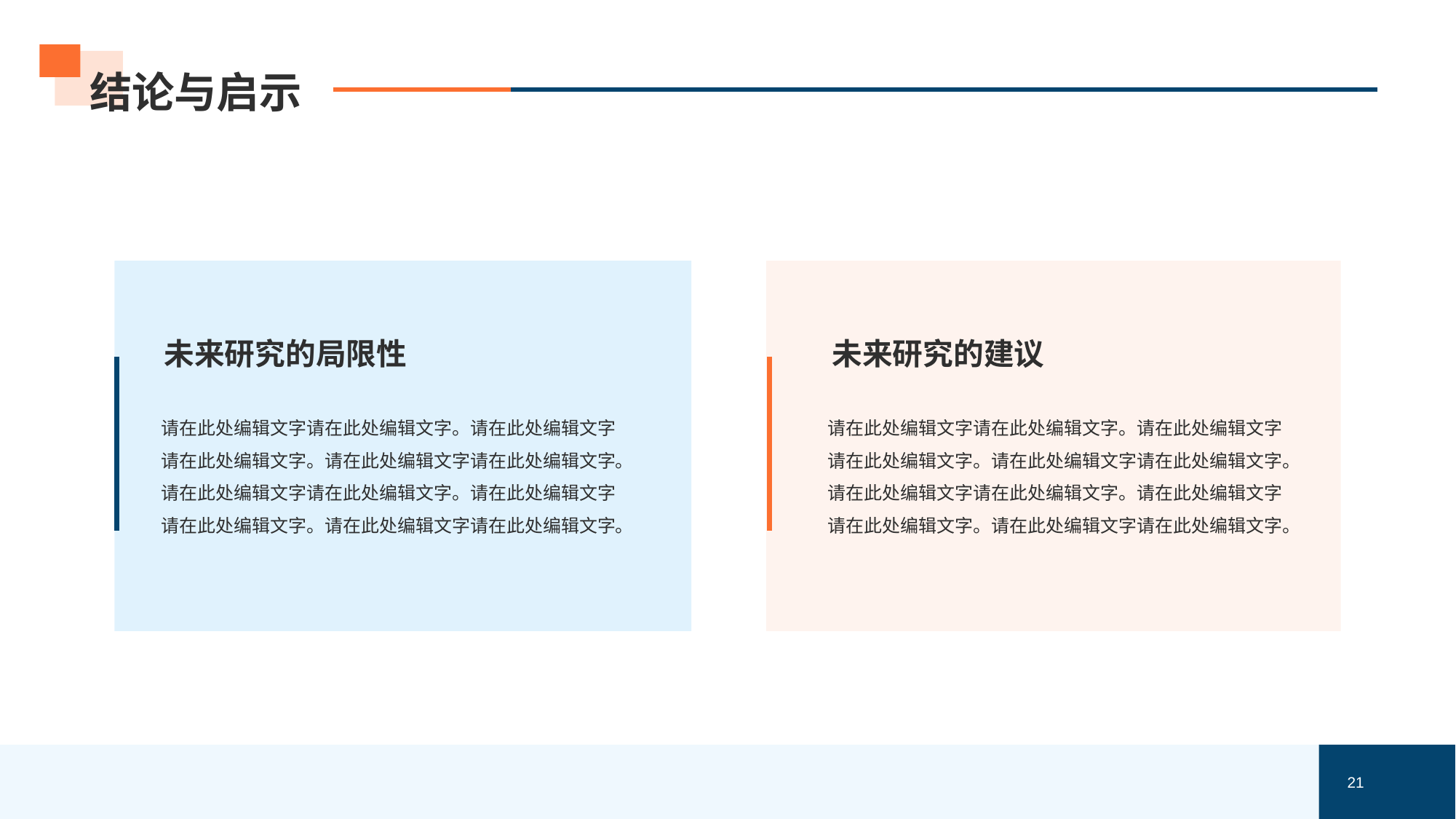

# 结论与启示

未来研究的局限性
请在此处编辑文字请在此处编辑文字。请在此处编辑文字请在此处编辑文字。请在此处编辑文字请在此处编辑文字。请在此处编辑文字请在此处编辑文字。请在此处编辑文字请在此处编辑文字。请在此处编辑文字请在此处编辑文字。

未来研究的建议
请在此处编辑文字请在此处编辑文字。请在此处编辑文字请在此处编辑文字。请在此处编辑文字请在此处编辑文字。请在此处编辑文字请在此处编辑文字。请在此处编辑文字请在此处编辑文字。请在此处编辑文字请在此处编辑文字。

21